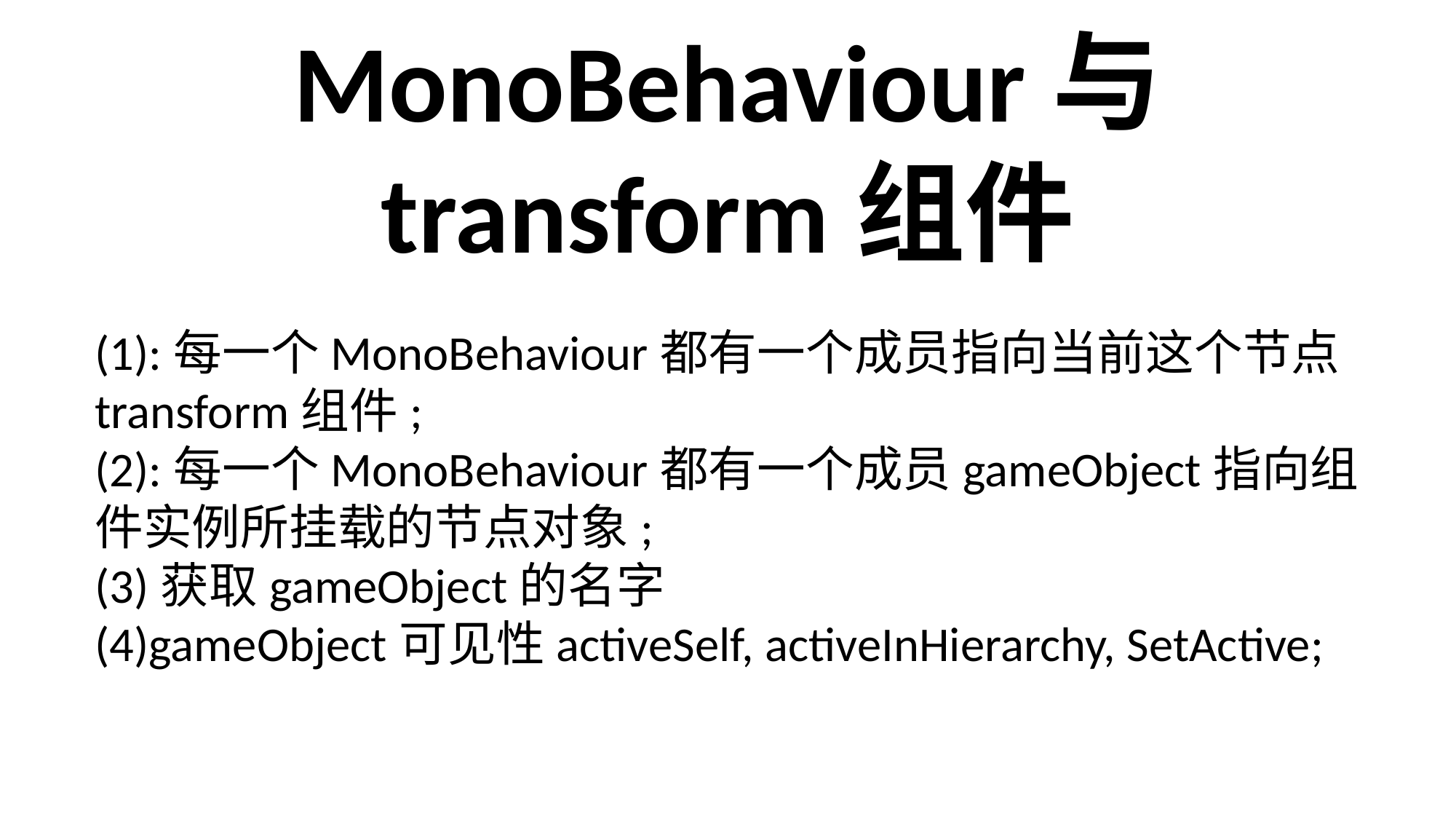

MonoBehaviour与
transform组件
(1):每一个MonoBehaviour都有一个成员指向当前这个节点transform组件;
(2):每一个MonoBehaviour都有一个成员gameObject指向组件实例所挂载的节点对象;
(3)获取gameObject的名字
(4)gameObject可见性activeSelf, activeInHierarchy, SetActive;
1